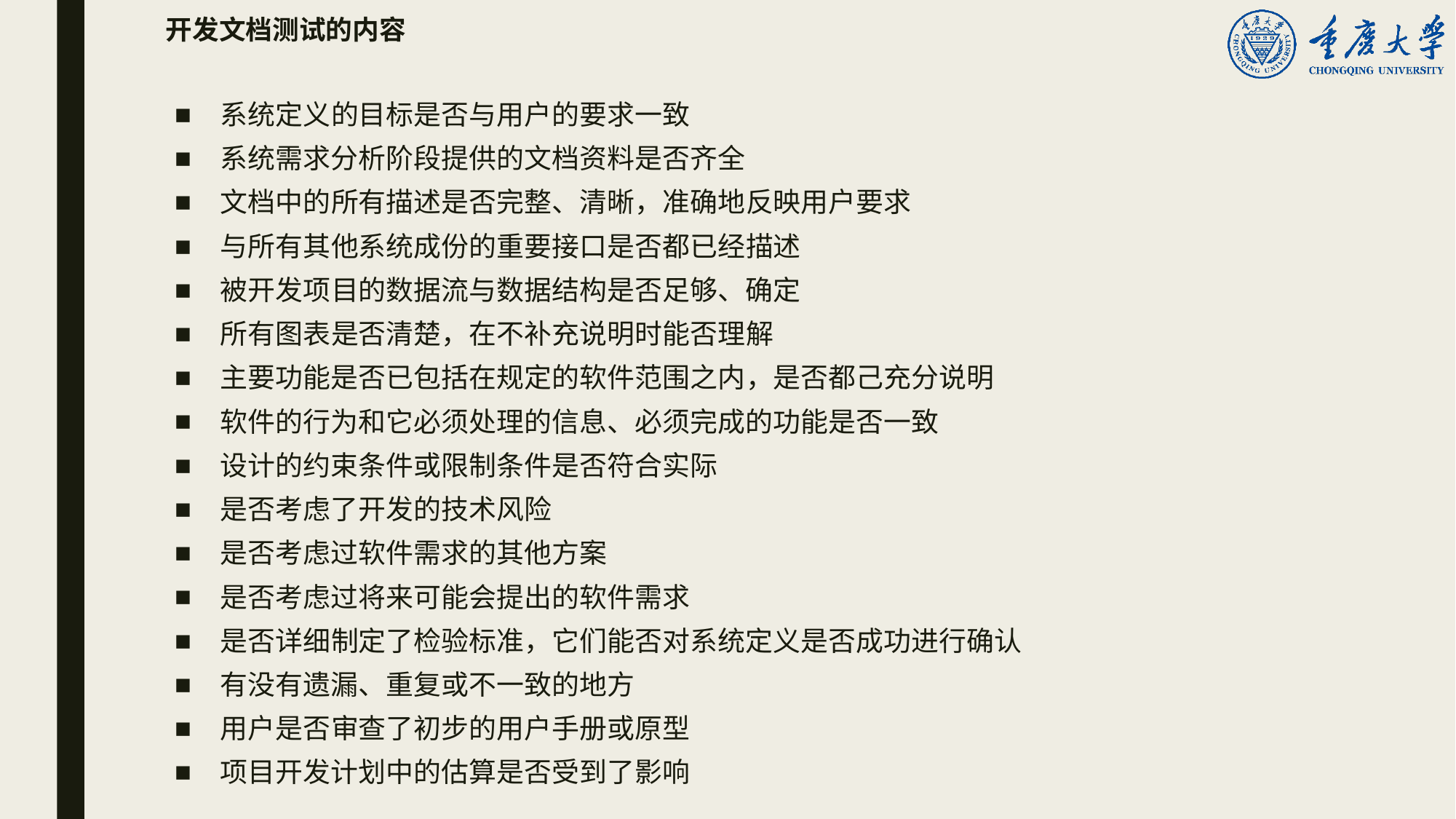

# 开发文档测试的内容
系统定义的目标是否与用户的要求一致
系统需求分析阶段提供的文档资料是否齐全
文档中的所有描述是否完整、清晰，准确地反映用户要求
与所有其他系统成份的重要接口是否都已经描述
被开发项目的数据流与数据结构是否足够、确定
所有图表是否清楚，在不补充说明时能否理解
主要功能是否已包括在规定的软件范围之内，是否都己充分说明
软件的行为和它必须处理的信息、必须完成的功能是否一致
设计的约束条件或限制条件是否符合实际
是否考虑了开发的技术风险
是否考虑过软件需求的其他方案
是否考虑过将来可能会提出的软件需求
是否详细制定了检验标准，它们能否对系统定义是否成功进行确认
有没有遗漏、重复或不一致的地方
用户是否审查了初步的用户手册或原型
项目开发计划中的估算是否受到了影响